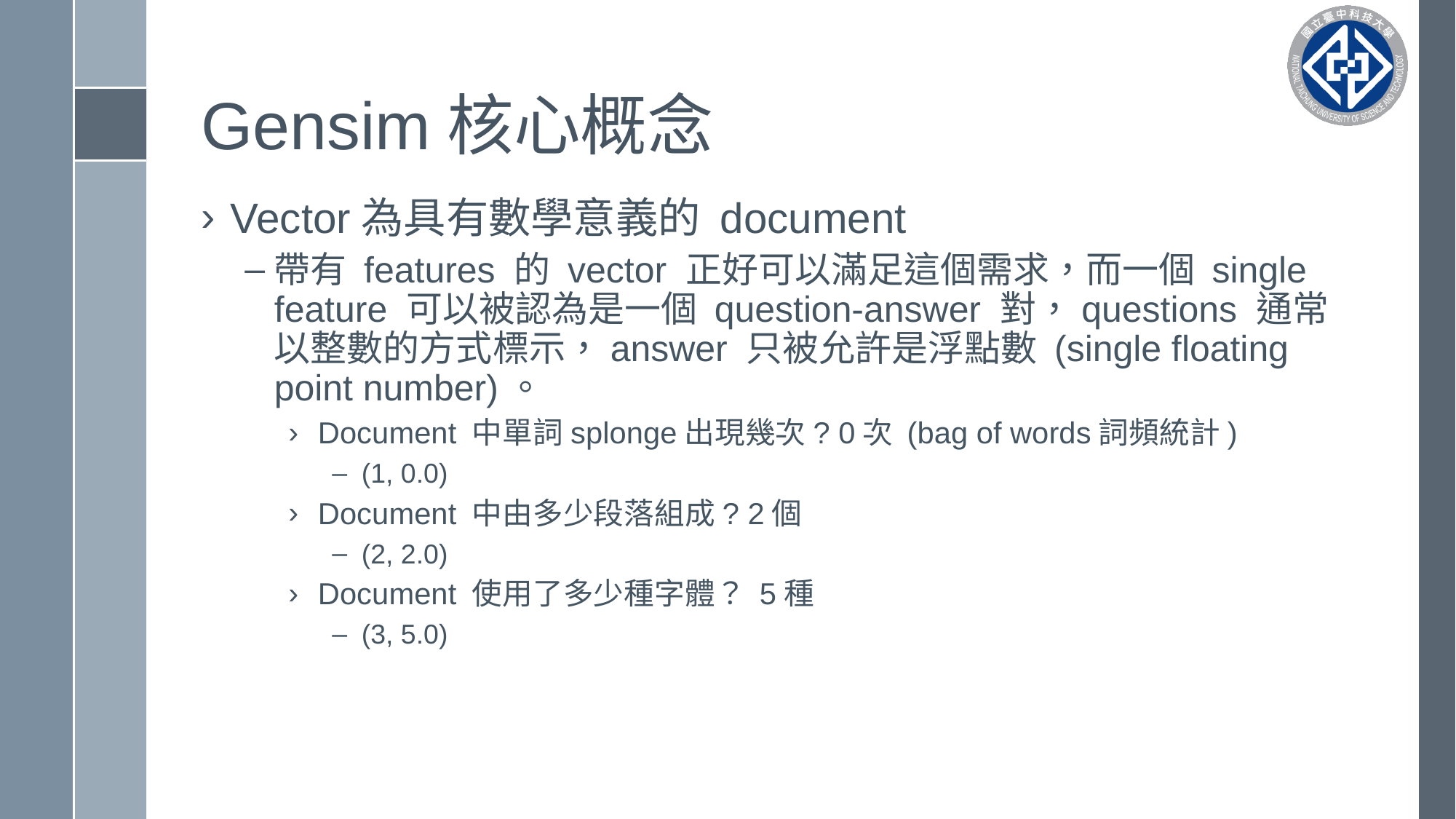

# Gensim核心概念
Vector為具有數學意義的 document
帶有 features 的 vector 正好可以滿足這個需求，而一個 single feature 可以被認為是一個 question-answer 對，questions 通常以整數的方式標示，answer 只被允許是浮點數 (single floating point number)。
Document 中單詞splonge出現幾次? 0次 (bag of words詞頻統計)
(1, 0.0)
Document 中由多少段落組成? 2個
(2, 2.0)
Document 使用了多少種字體？ 5種
(3, 5.0)